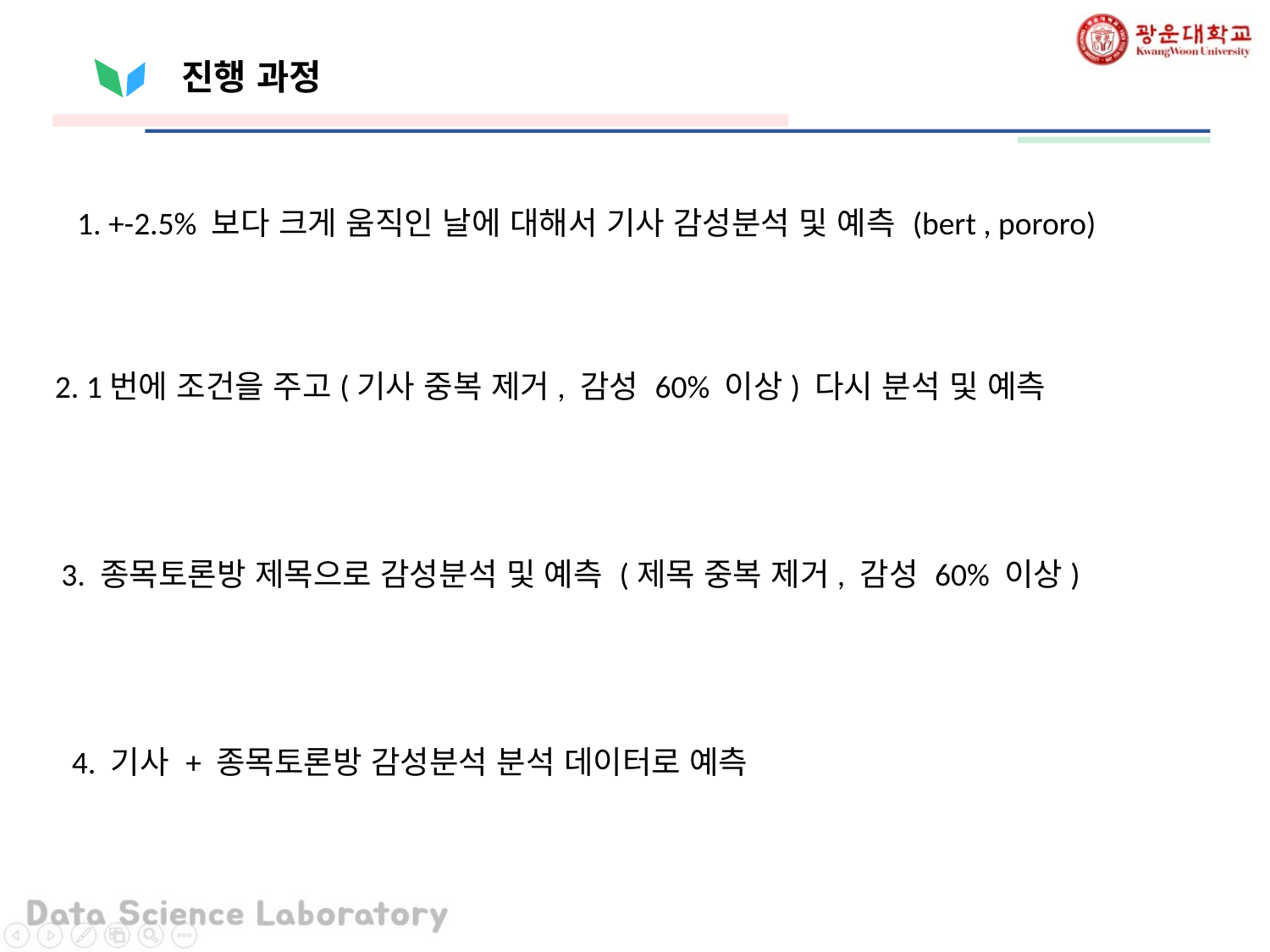

# 진행 과정
1. +-2.5% 보다 크게 움직인 날에 대해서 기사 감성분석 및 예측 (bert , pororo)
2. 1번에 조건을 주고(기사 중복 제거, 감성 60% 이상) 다시 분석 및 예측
3. 종목토론방 제목으로 감성분석 및 예측 (제목 중복 제거, 감성 60% 이상)
4. 기사 + 종목토론방 감성분석 분석 데이터로 예측